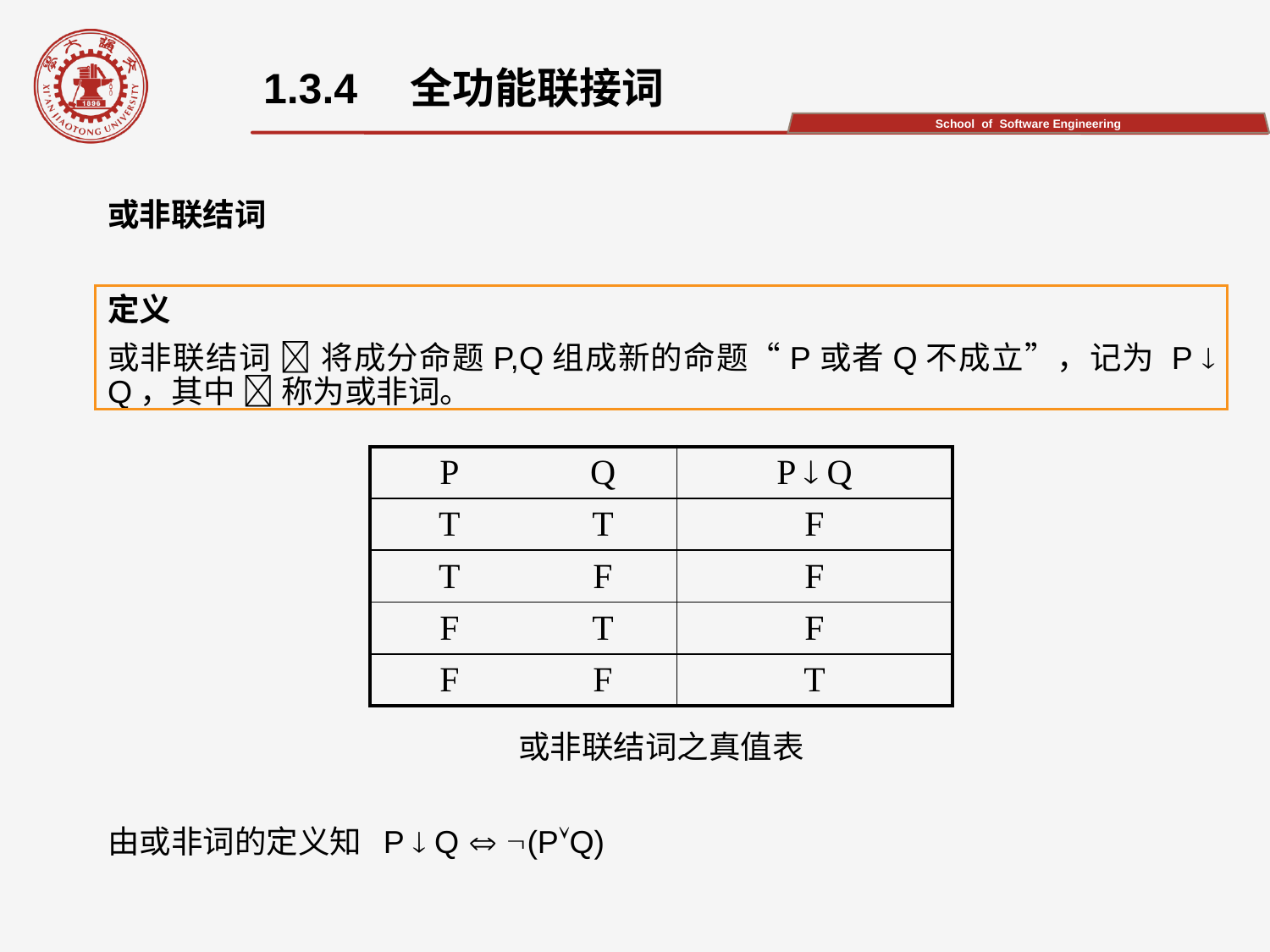

1.3.4　全功能联接词
或非联结词

定义
或非联结词 ↓ 将成分命题P,Q组成新的命题“P或者Q不成立”，记为 P ↓ Q，其中 ↓ 称为或非词。

或非联结词之真值表

由或非词的定义知  P ↓ Q ⇔ ¬(P∨Q)

| P | Q | P ↓ Q |
| --- | --- | --- |
| T | T | F |
| T | F | F |
| F | T | F |
| F | F | T |